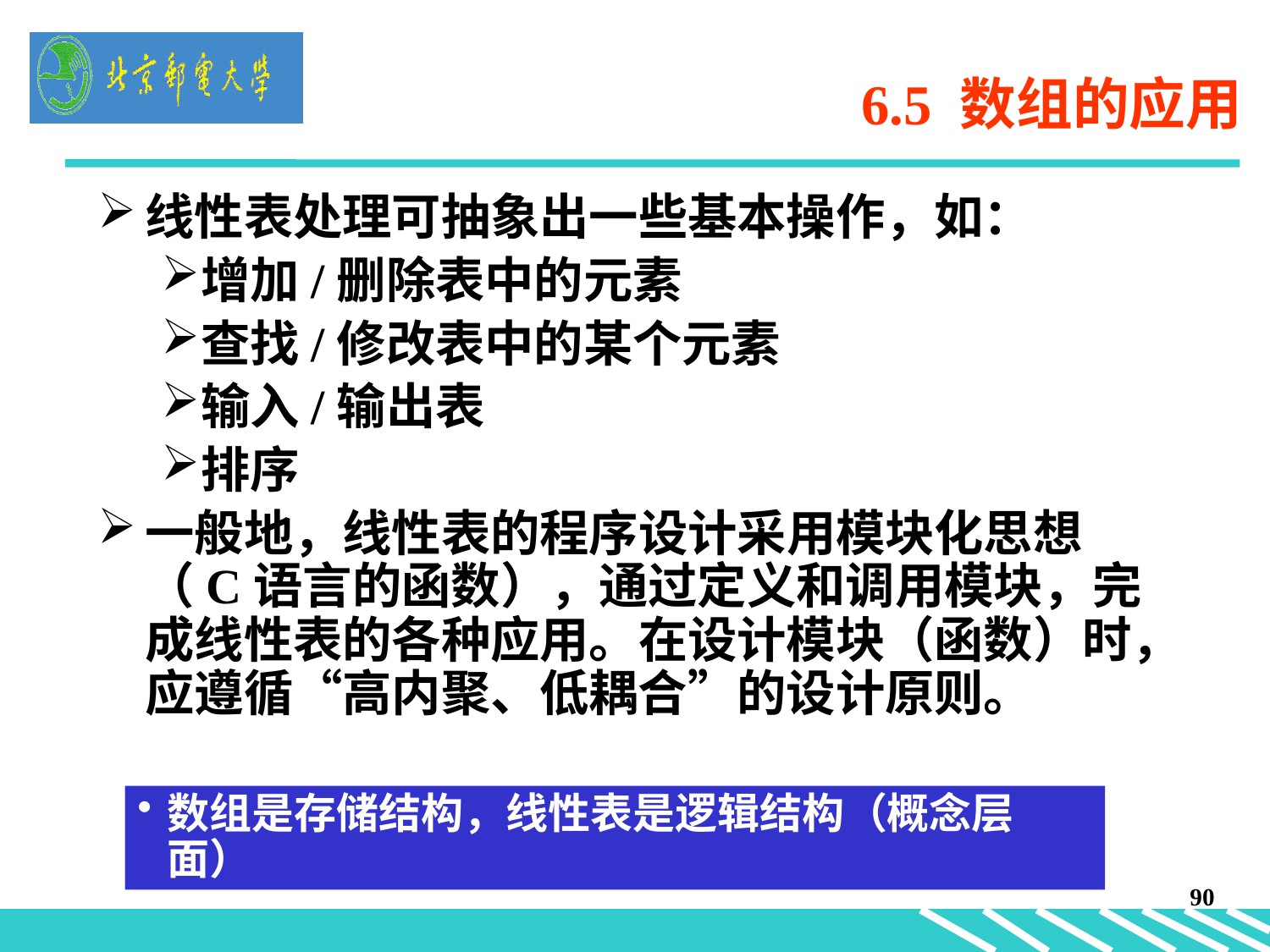

6.5 数组的应用
线性表处理可抽象出一些基本操作，如：
增加/删除表中的元素
查找/修改表中的某个元素
输入/输出表
排序
一般地，线性表的程序设计采用模块化思想（C语言的函数），通过定义和调用模块，完成线性表的各种应用。在设计模块（函数）时，应遵循“高内聚、低耦合”的设计原则。

数组是存储结构，线性表是逻辑结构（概念层面）
90